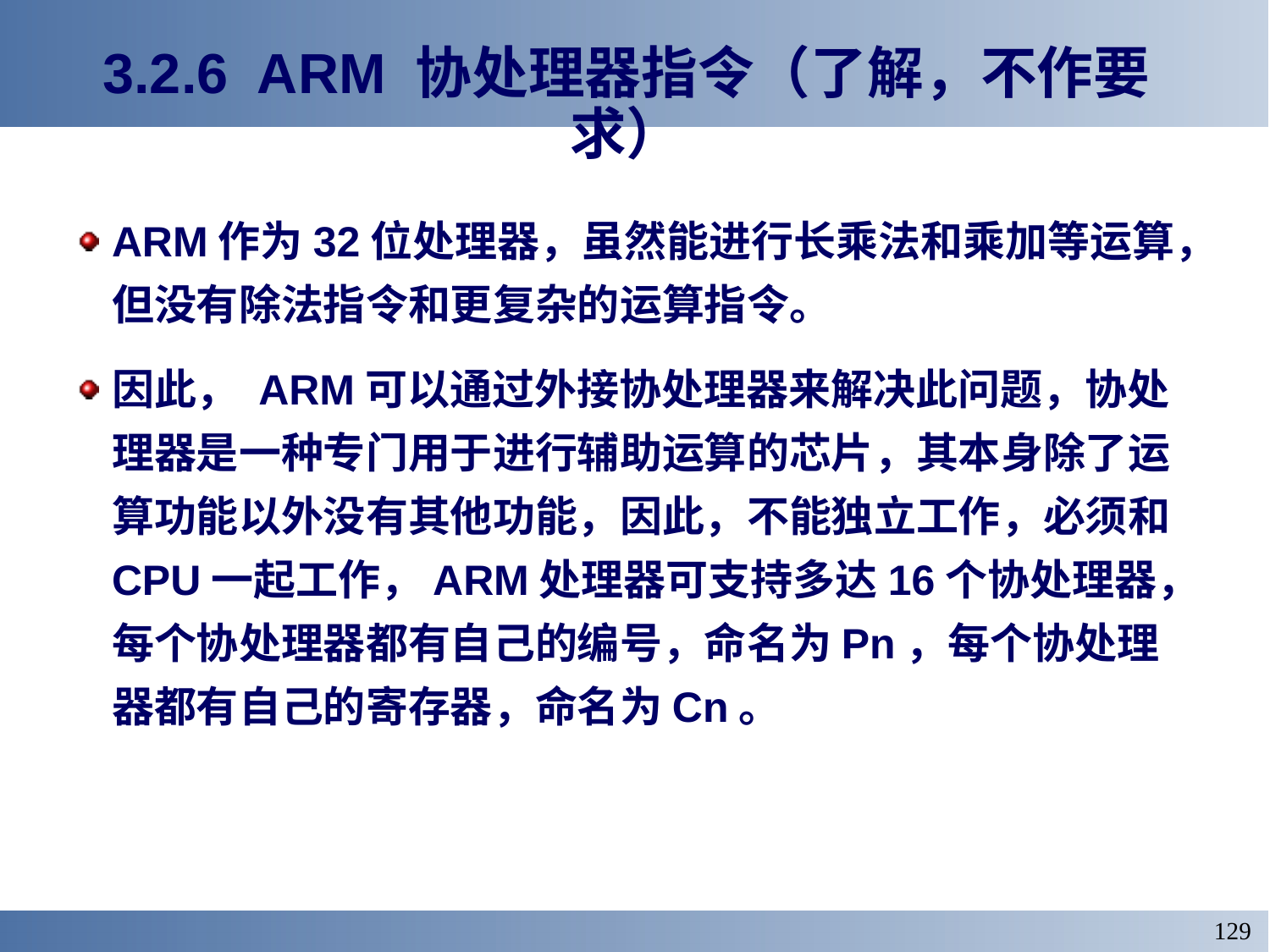

# 3.2.6  ARM 协处理器指令（了解，不作要求）
ARM作为32位处理器，虽然能进行长乘法和乘加等运算，但没有除法指令和更复杂的运算指令。
因此， ARM可以通过外接协处理器来解决此问题，协处理器是一种专门用于进行辅助运算的芯片，其本身除了运算功能以外没有其他功能，因此，不能独立工作，必须和CPU一起工作，ARM处理器可支持多达16个协处理器，每个协处理器都有自己的编号，命名为Pn，每个协处理器都有自己的寄存器，命名为Cn。